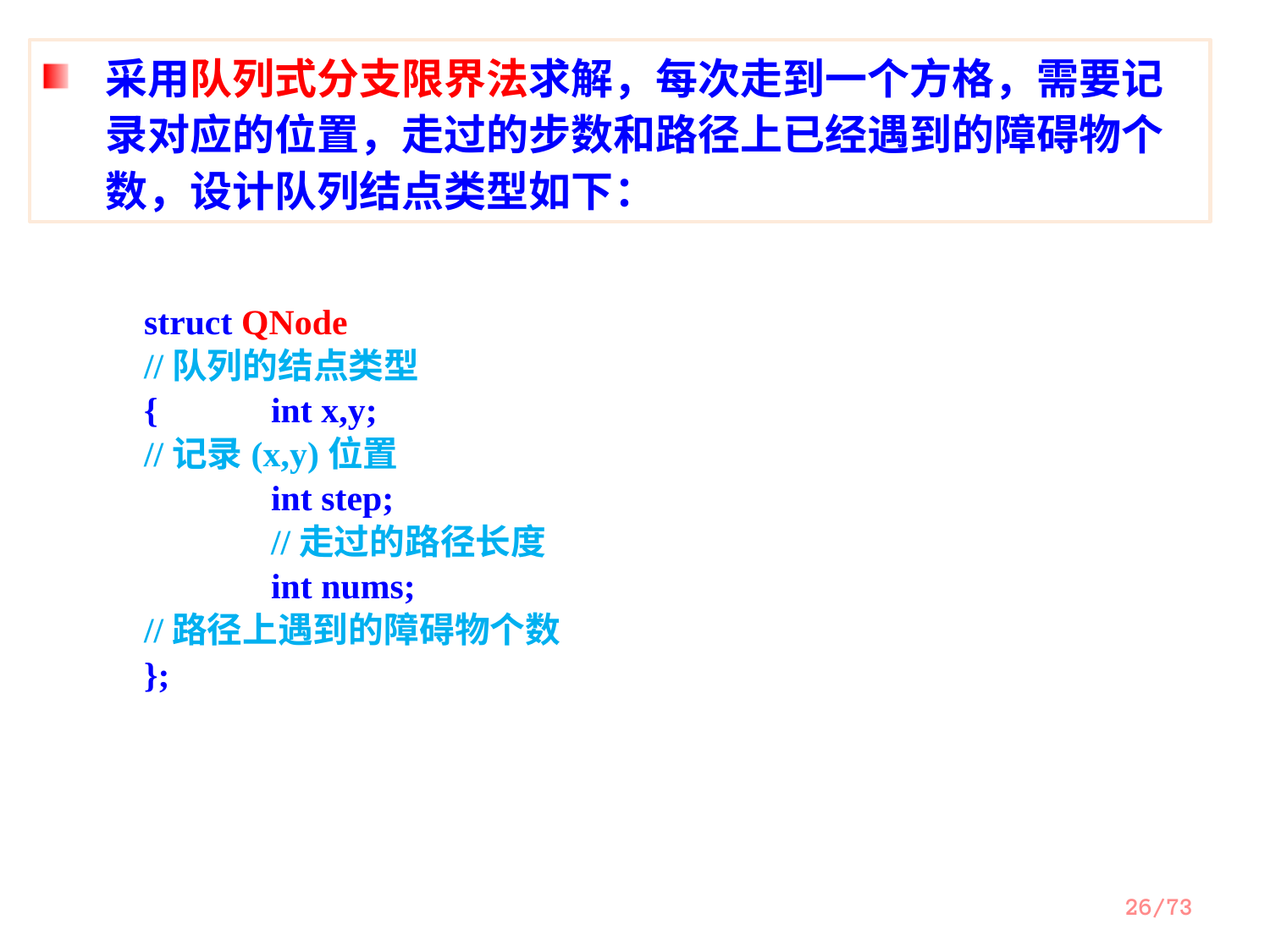

采用队列式分支限界法求解，每次走到一个方格，需要记录对应的位置，走过的步数和路径上已经遇到的障碍物个数，设计队列结点类型如下：
struct QNode						//队列的结点类型
{	int x,y;                   				//记录(x,y)位置
 	int step;							//走过的路径长度
 	int nums;                 				//路径上遇到的障碍物个数
};
26/73